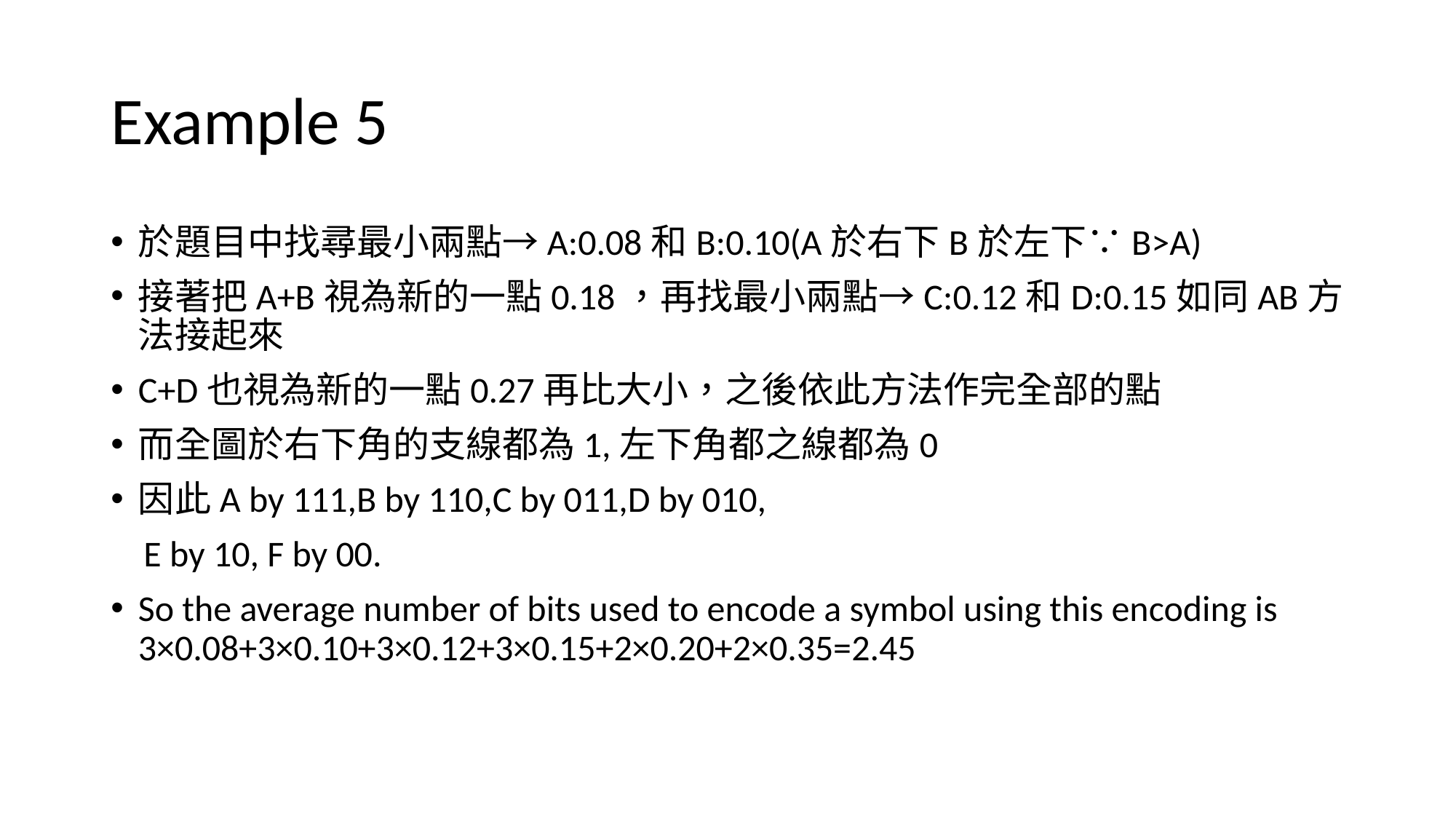

# Example 5
於題目中找尋最小兩點→A:0.08和B:0.10(A於右下B於左下∵B>A)
接著把A+B視為新的一點0.18，再找最小兩點→C:0.12和D:0.15如同AB方法接起來
C+D也視為新的一點0.27再比大小，之後依此方法作完全部的點
而全圖於右下角的支線都為1,左下角都之線都為0
因此A by 111,B by 110,C by 011,D by 010,
    E by 10, F by 00.
So the average number of bits used to encode a symbol using this encoding is 3×0.08+3×0.10+3×0.12+3×0.15+2×0.20+2×0.35=2.45